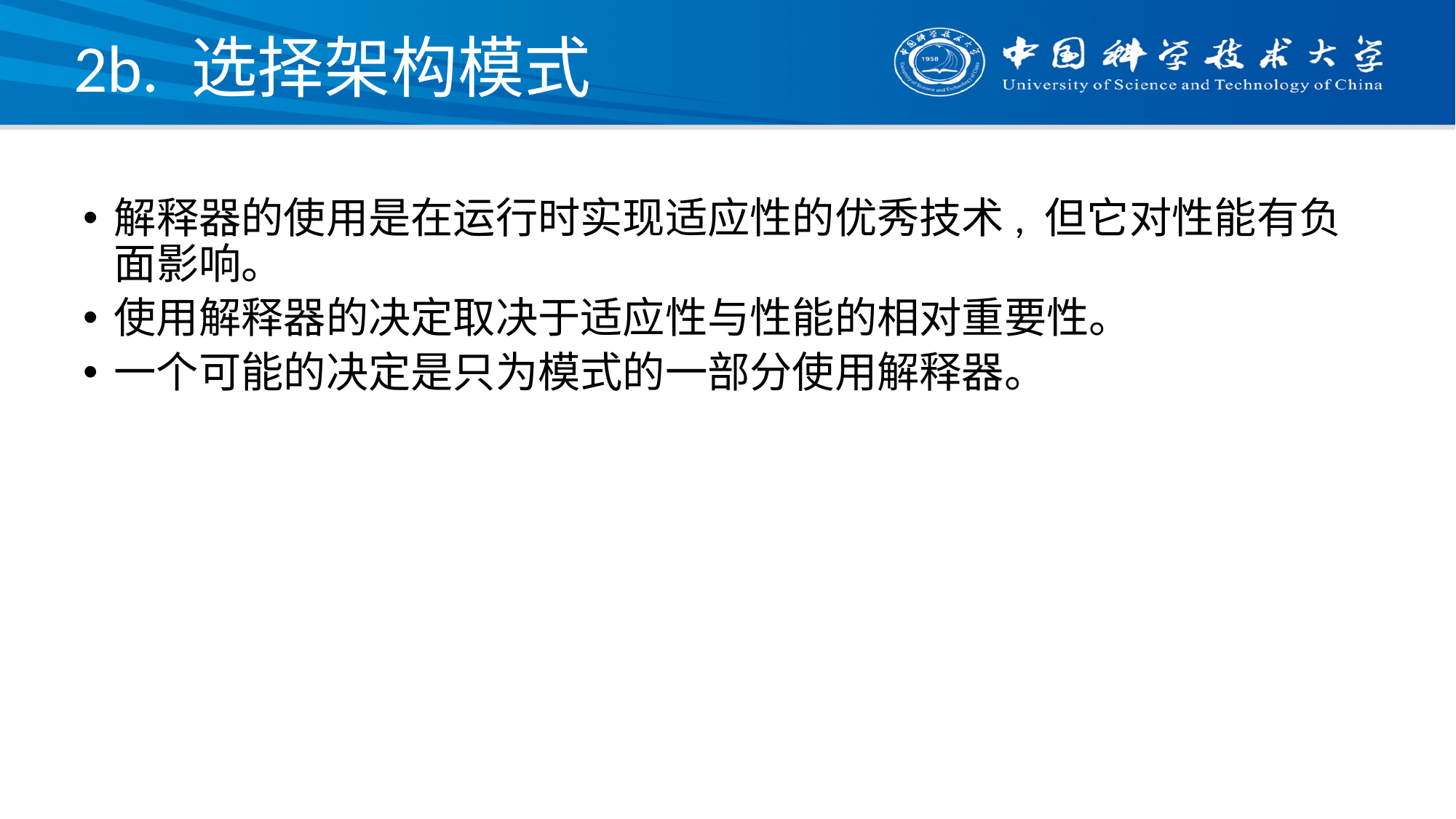

# 2b. 选择架构模式
解释器的使用是在运行时实现适应性的优秀技术, 但它对性能有负面影响。
使用解释器的决定取决于适应性与性能的相对重要性。
一个可能的决定是只为模式的一部分使用解释器。